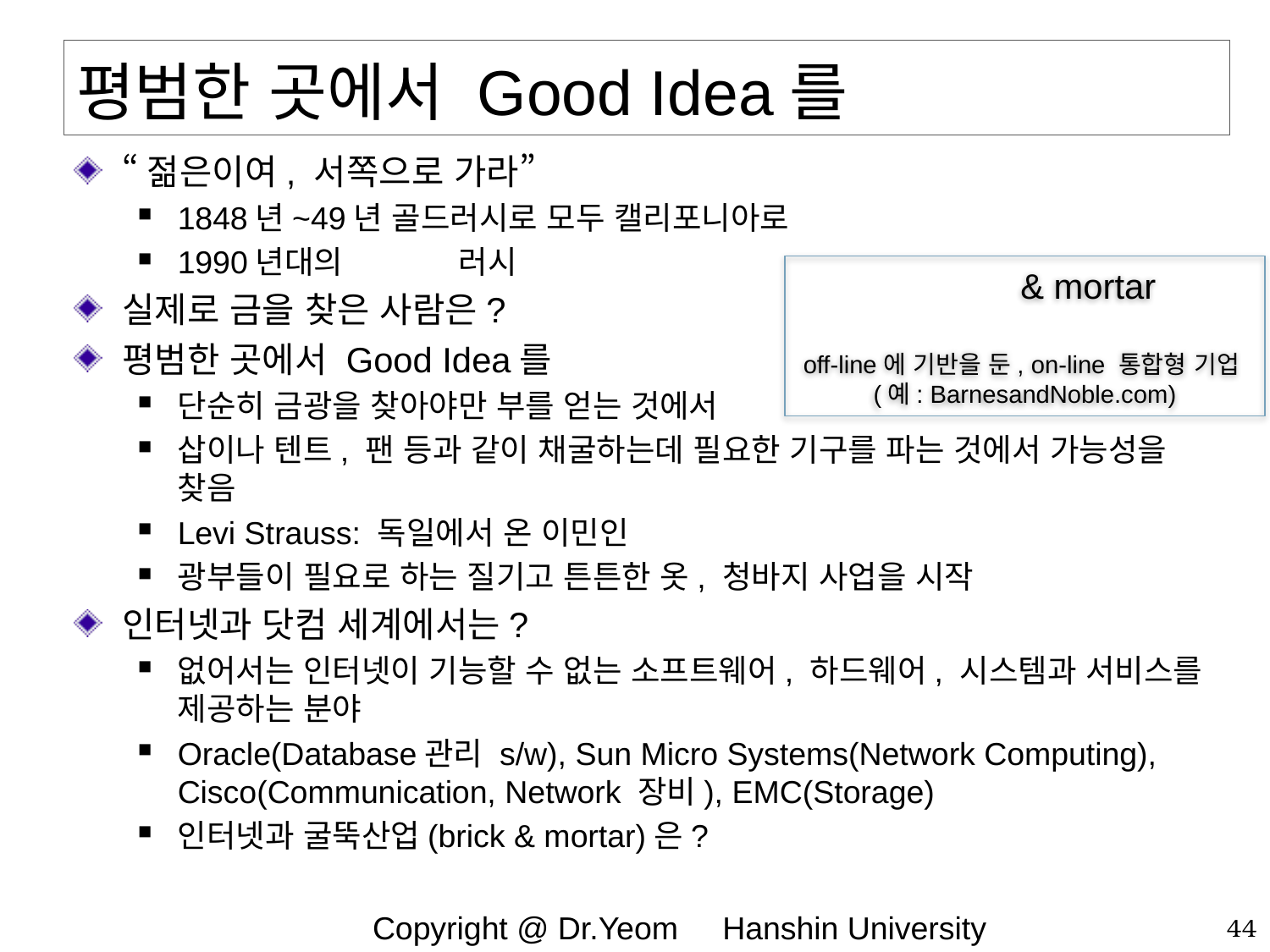

# 평범한 곳에서 Good Idea를
“젊은이여, 서쪽으로 가라”
1848년~49년 골드러시로 모두 캘리포니아로
1990년대의             러시
실제로 금을 찾은 사람은?
평범한 곳에서 Good Idea를
단순히 금광을 찾아야만 부를 얻는 것에서
삽이나 텐트, 팬 등과 같이 채굴하는데 필요한 기구를 파는 것에서 가능성을 찾음
Levi Strauss: 독일에서 온 이민인
광부들이 필요로 하는 질기고 튼튼한 옷, 청바지 사업을 시작
인터넷과 닷컴 세계에서는?
없어서는 인터넷이 기능할 수 없는 소프트웨어, 하드웨어, 시스템과 서비스를 제공하는 분야
Oracle(Database관리 s/w), Sun Micro Systems(Network Computing), Cisco(Communication, Network 장비), EMC(Storage)
인터넷과 굴뚝산업(brick & mortar)은?
              & mortar

off-line에 기반을 둔, on-line 통합형 기업
(예: BarnesandNoble.com)
44